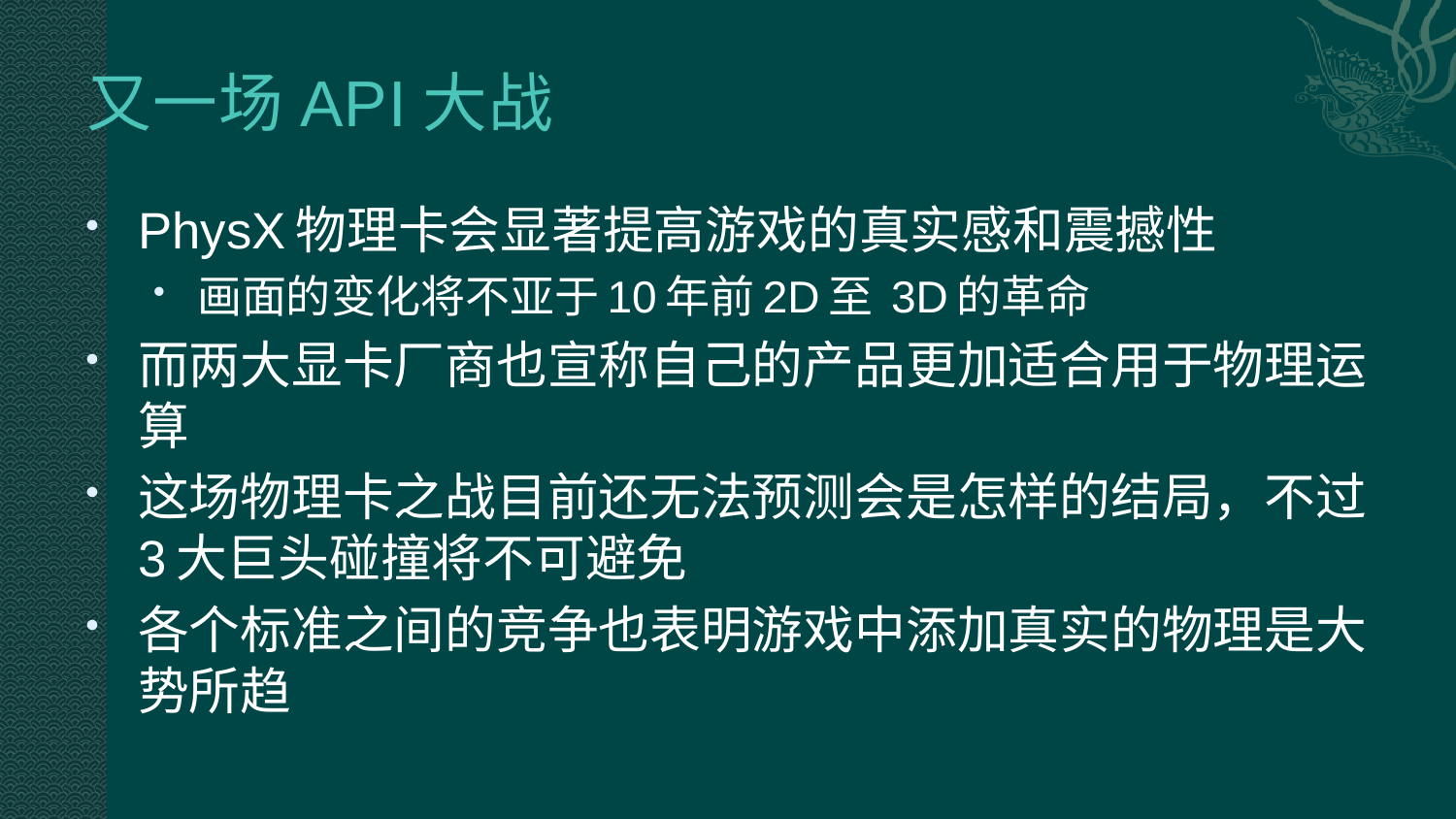

# 又一场API大战
PhysX物理卡会显著提高游戏的真实感和震撼性
画面的变化将不亚于10年前2D至 3D的革命
而两大显卡厂商也宣称自己的产品更加适合用于物理运算
这场物理卡之战目前还无法预测会是怎样的结局，不过3大巨头碰撞将不可避免
各个标准之间的竞争也表明游戏中添加真实的物理是大势所趋